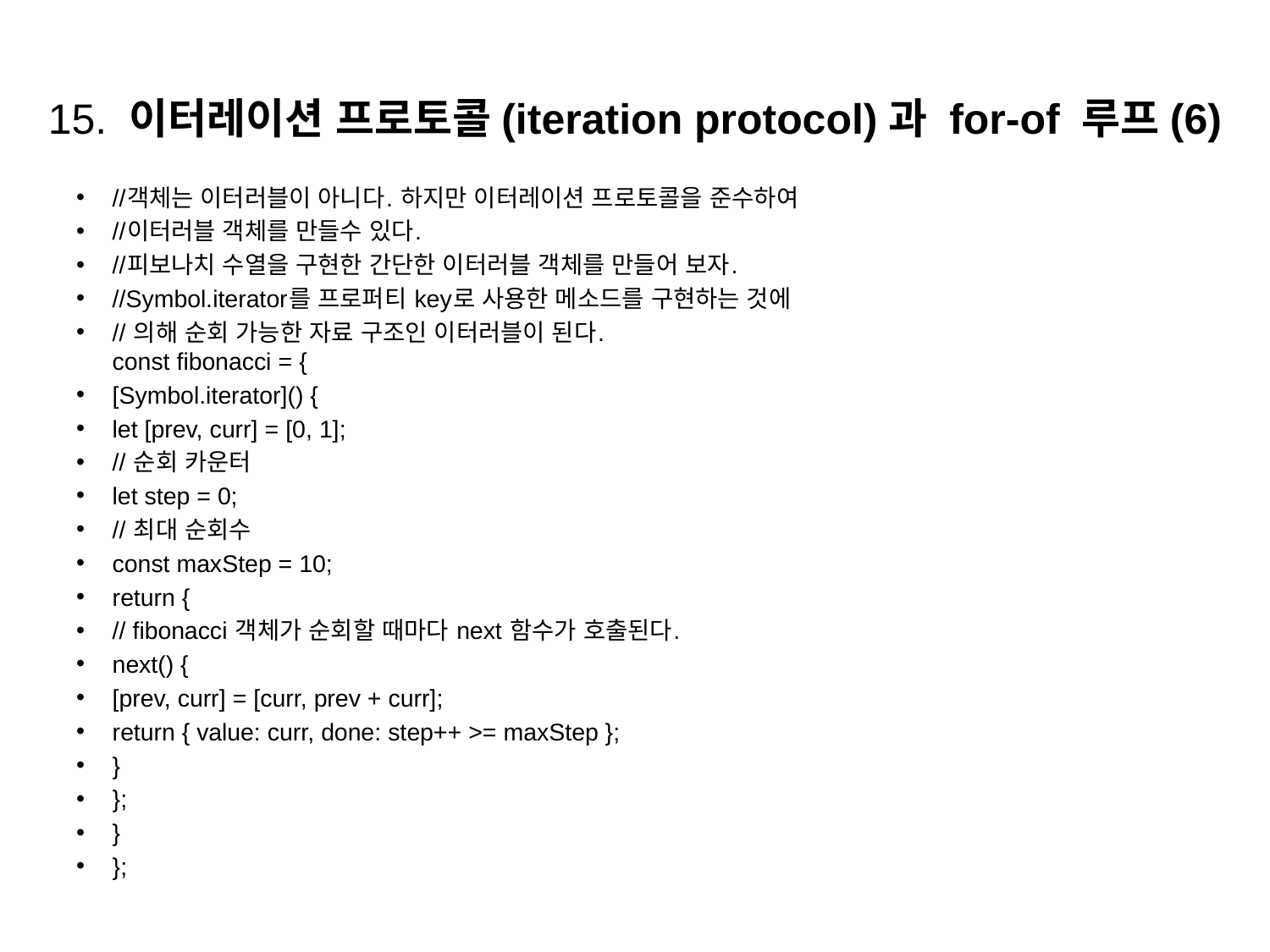

# 15. 이터레이션 프로토콜(iteration protocol)과 for-of 루프(6)
//객체는 이터러블이 아니다. 하지만 이터레이션 프로토콜을 준수하여
//이터러블 객체를 만들수 있다.
//피보나치 수열을 구현한 간단한 이터러블 객체를 만들어 보자.
//Symbol.iterator를 프로퍼티 key로 사용한 메소드를 구현하는 것에
// 의해 순회 가능한 자료 구조인 이터러블이 된다.
const fibonacci = {
[Symbol.iterator]() {
let [prev, curr] = [0, 1];
// 순회 카운터
let step = 0;
// 최대 순회수
const maxStep = 10;
return {
// fibonacci 객체가 순회할 때마다 next 함수가 호출된다.
next() {
[prev, curr] = [curr, prev + curr];
return { value: curr, done: step++ >= maxStep };
}
};
}
};